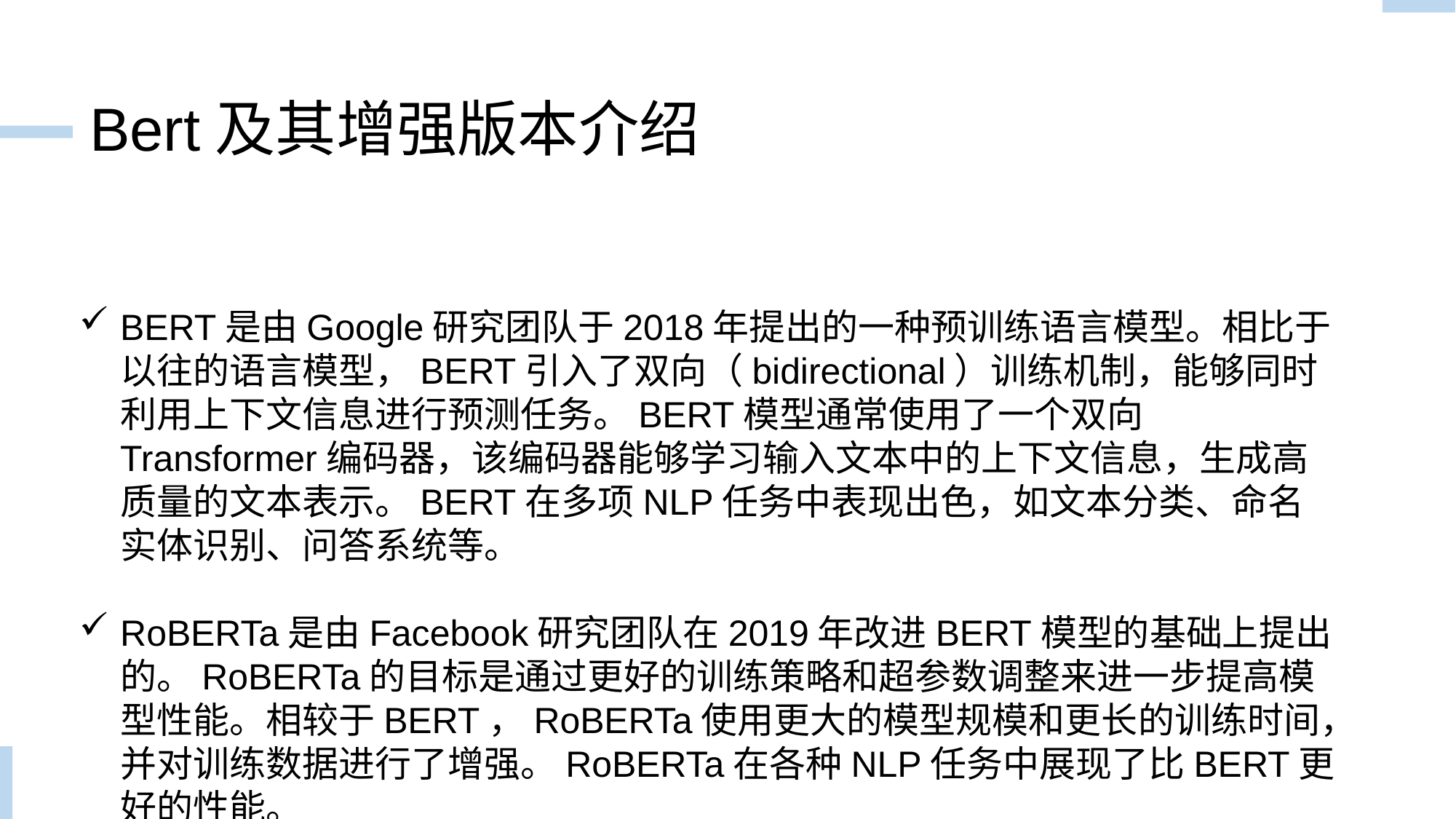

Bert及其增强版本介绍

BERT是由Google研究团队于2018年提出的一种预训练语言模型。相比于以往的语言模型，BERT引入了双向（bidirectional）训练机制，能够同时利用上下文信息进行预测任务。BERT模型通常使用了一个双向Transformer编码器，该编码器能够学习输入文本中的上下文信息，生成高质量的文本表示。BERT在多项NLP任务中表现出色，如文本分类、命名实体识别、问答系统等。

RoBERTa是由Facebook研究团队在2019年改进BERT模型的基础上提出的。RoBERTa的目标是通过更好的训练策略和超参数调整来进一步提高模型性能。相较于BERT，RoBERTa使用更大的模型规模和更长的训练时间，并对训练数据进行了增强。RoBERTa在各种NLP任务中展现了比BERT更好的性能。